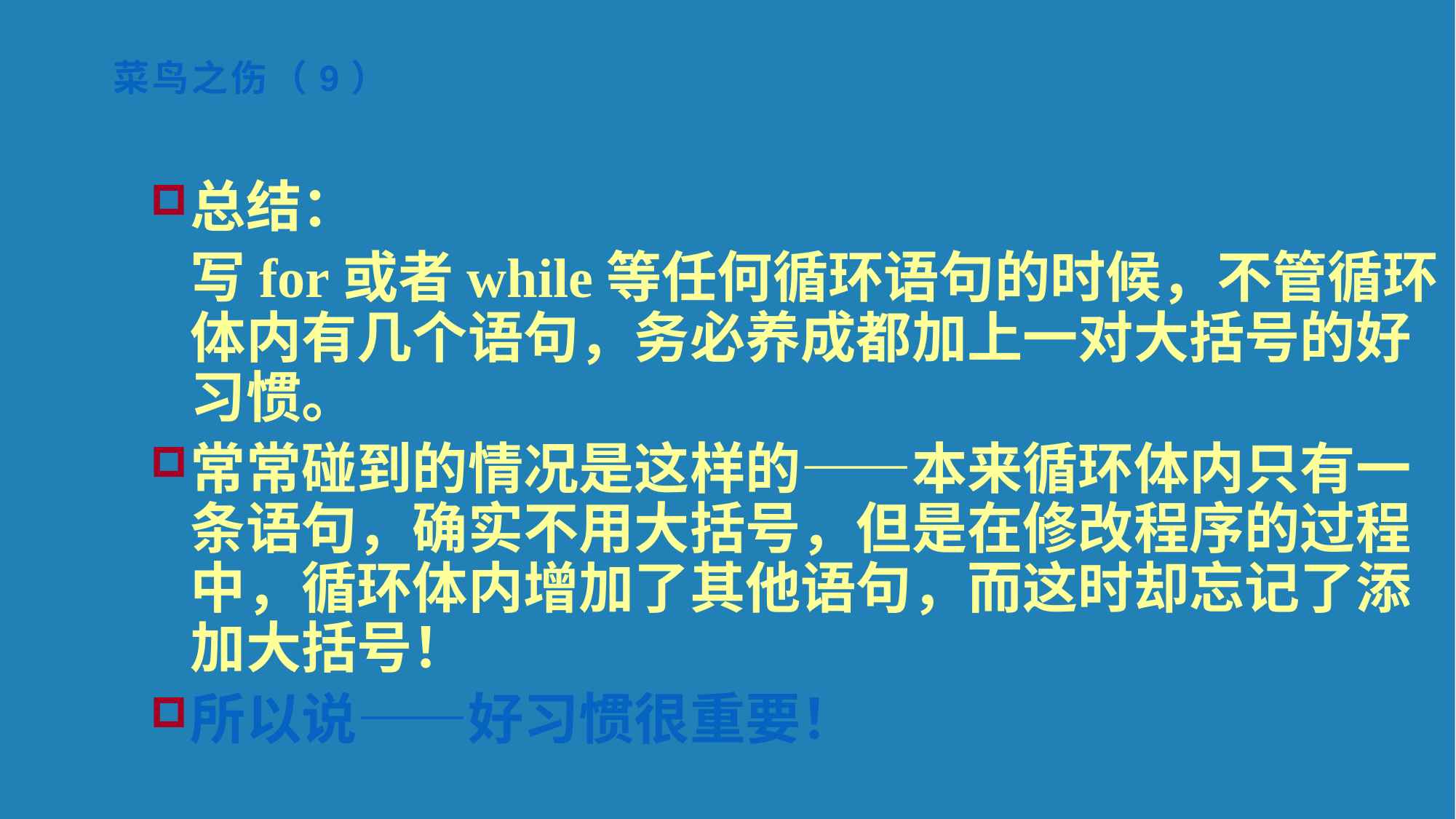

菜鸟之伤（9）
总结：
	写for或者while等任何循环语句的时候，不管循环体内有几个语句，务必养成都加上一对大括号的好习惯。
常常碰到的情况是这样的——本来循环体内只有一条语句，确实不用大括号，但是在修改程序的过程中，循环体内增加了其他语句，而这时却忘记了添加大括号！
所以说——好习惯很重要！

101